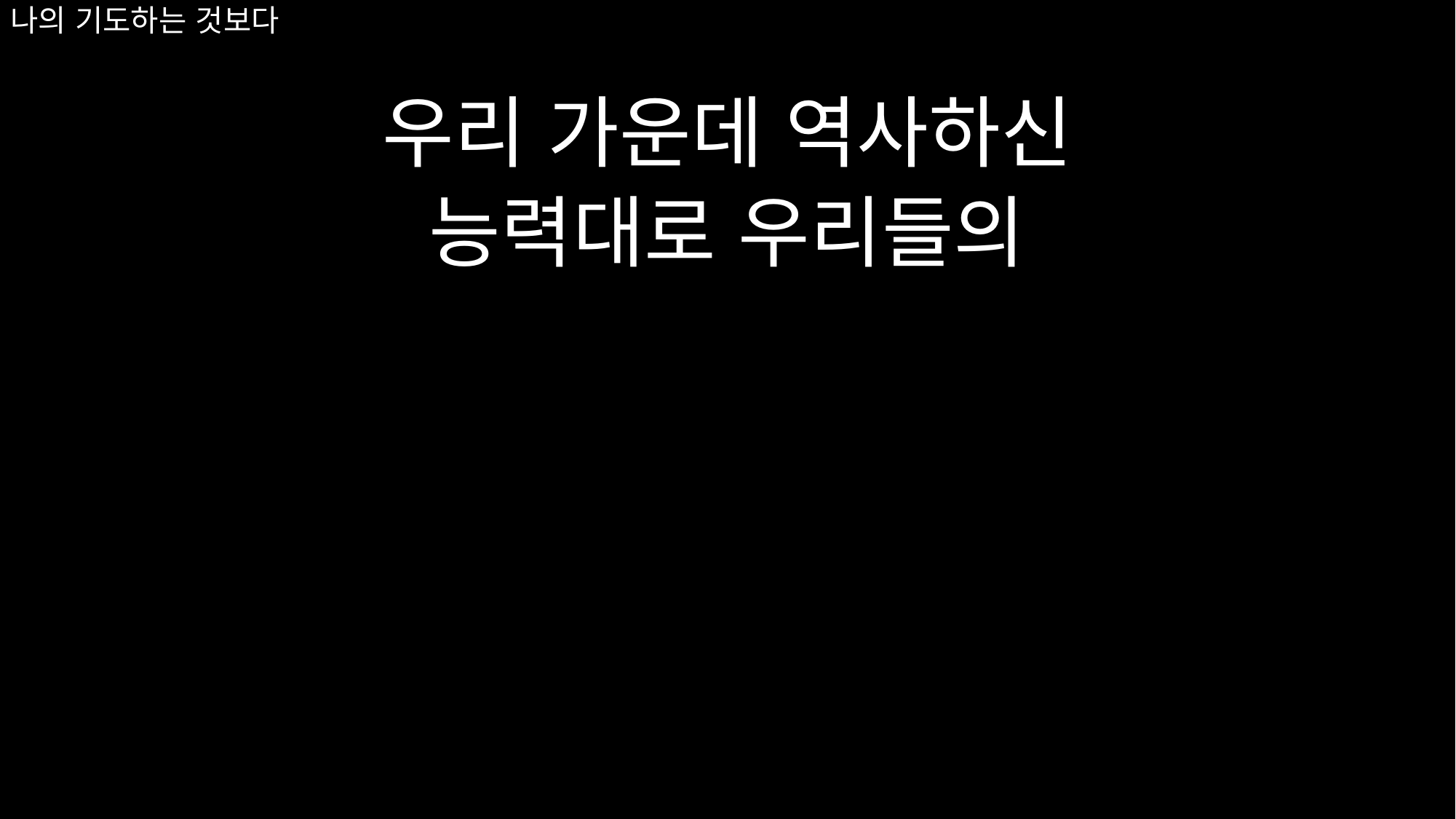

# 나의 기도하는 것보다
우리 가운데 역사하신
능력대로 우리들의